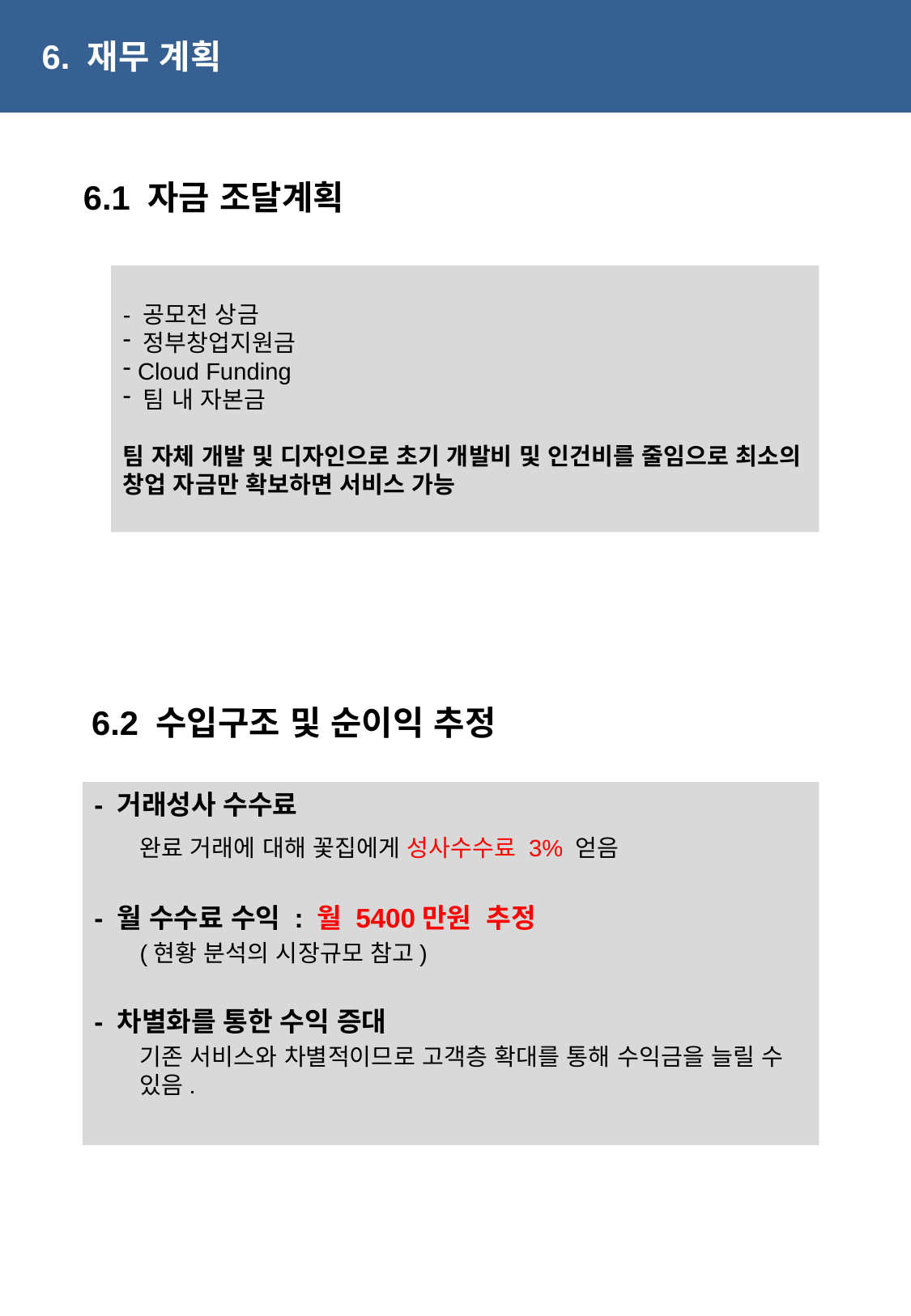

6. 재무 계획
6.1 자금 조달계획

- 공모전 상금
 정부창업지원금
 Cloud Funding
 팀 내 자본금

팀 자체 개발 및 디자인으로 초기 개발비 및 인건비를 줄임으로 최소의 창업 자금만 확보하면 서비스 가능

6.2 수입구조 및 순이익 추정
- 거래성사 수수료
	완료 거래에 대해 꽃집에게 성사수수료 3% 얻음

- 월 수수료 수익 : 월 5400만원  추정
	(현황 분석의 시장규모 참고)

- 차별화를 통한 수익 증대
	기존 서비스와 차별적이므로 고객층 확대를 통해 수익금을 늘릴 수 있음.